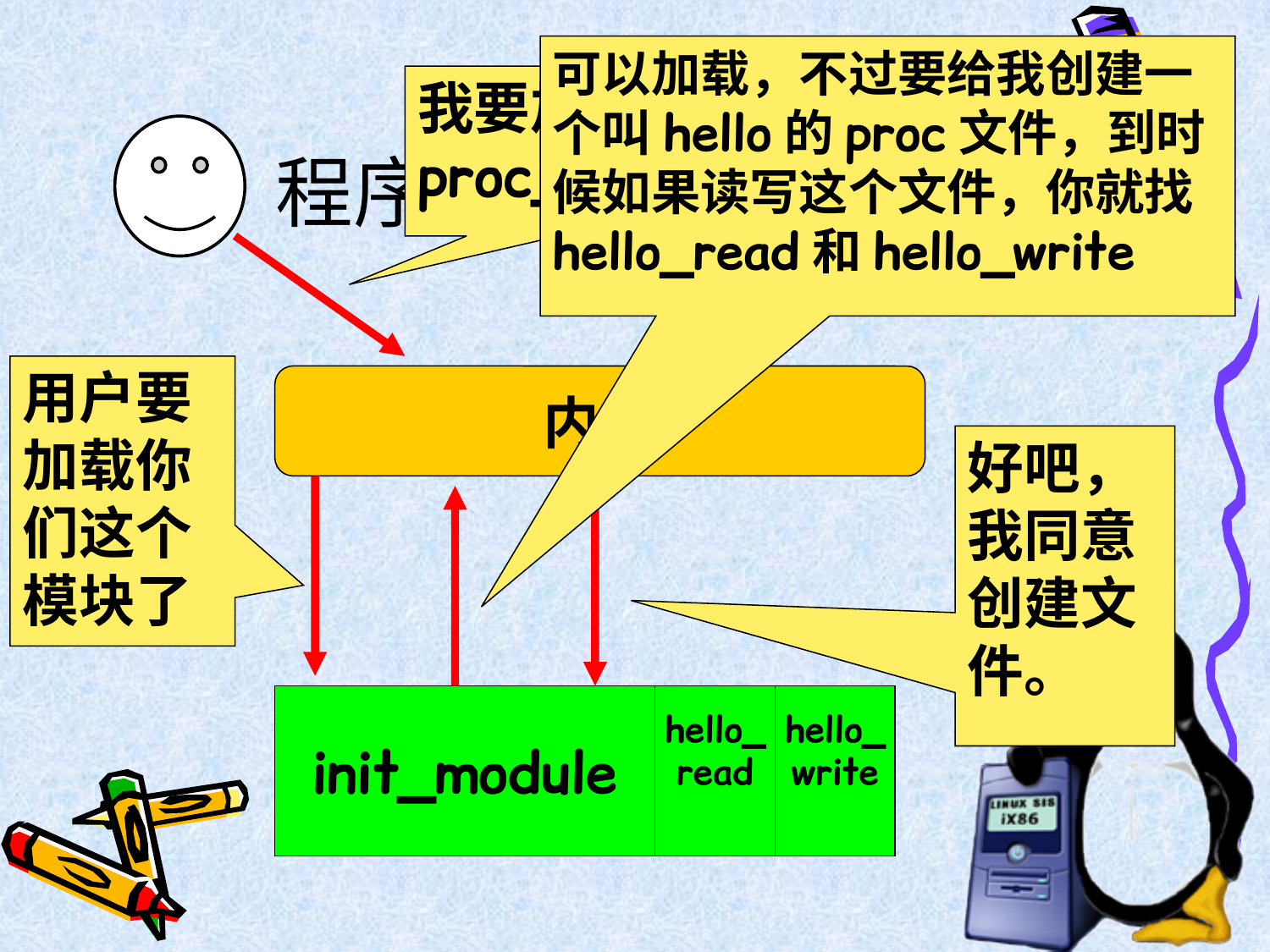

# 程序工作流程 (1)
可以加载，不过要给我创建一个叫hello的proc文件，到时候如果读写这个文件，你就找hello_read和hello_write
我要加载模块proc_test

用户要加载你们这个模块了
内核
好吧，我同意创建文件。

init_module
hello_
read

hello_
write